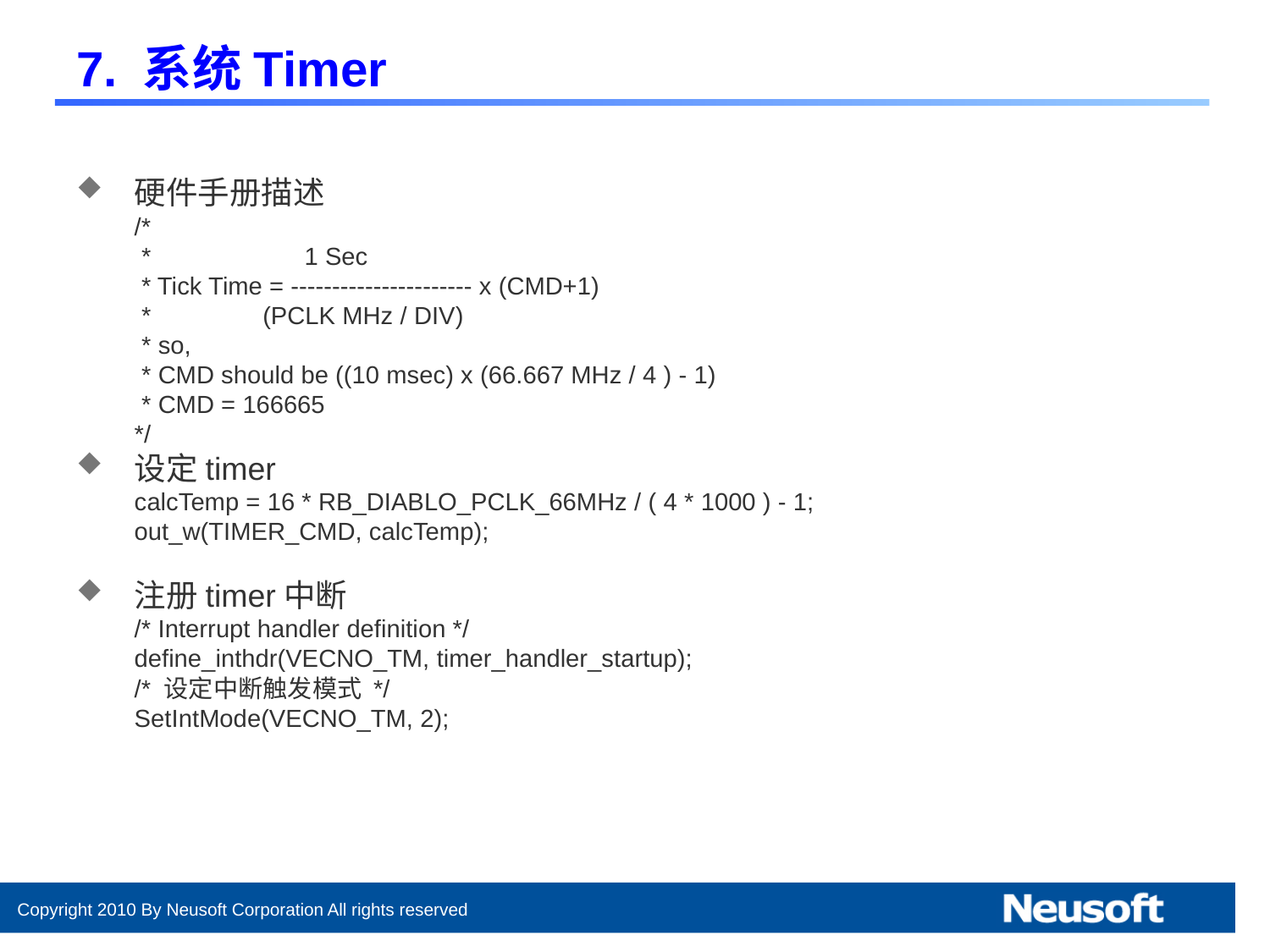

# 7. 系统Timer
硬件手册描述
	/*
	 *                      1 Sec
	 * Tick Time = ---------------------- x (CMD+1)
	 *                (PCLK MHz / DIV)
	 * so,
	 * CMD should be ((10 msec) x (66.667 MHz / 4 ) - 1)
	 * CMD = 166665
	*/
设定timer
	calcTemp = 16 * RB_DIABLO_PCLK_66MHz / ( 4 * 1000 ) - 1;
	out_w(TIMER_CMD, calcTemp);

注册timer中断
	/* Interrupt handler definition */
	define_inthdr(VECNO_TM, timer_handler_startup);
	/* 设定中断触发模式 */
	SetIntMode(VECNO_TM, 2);